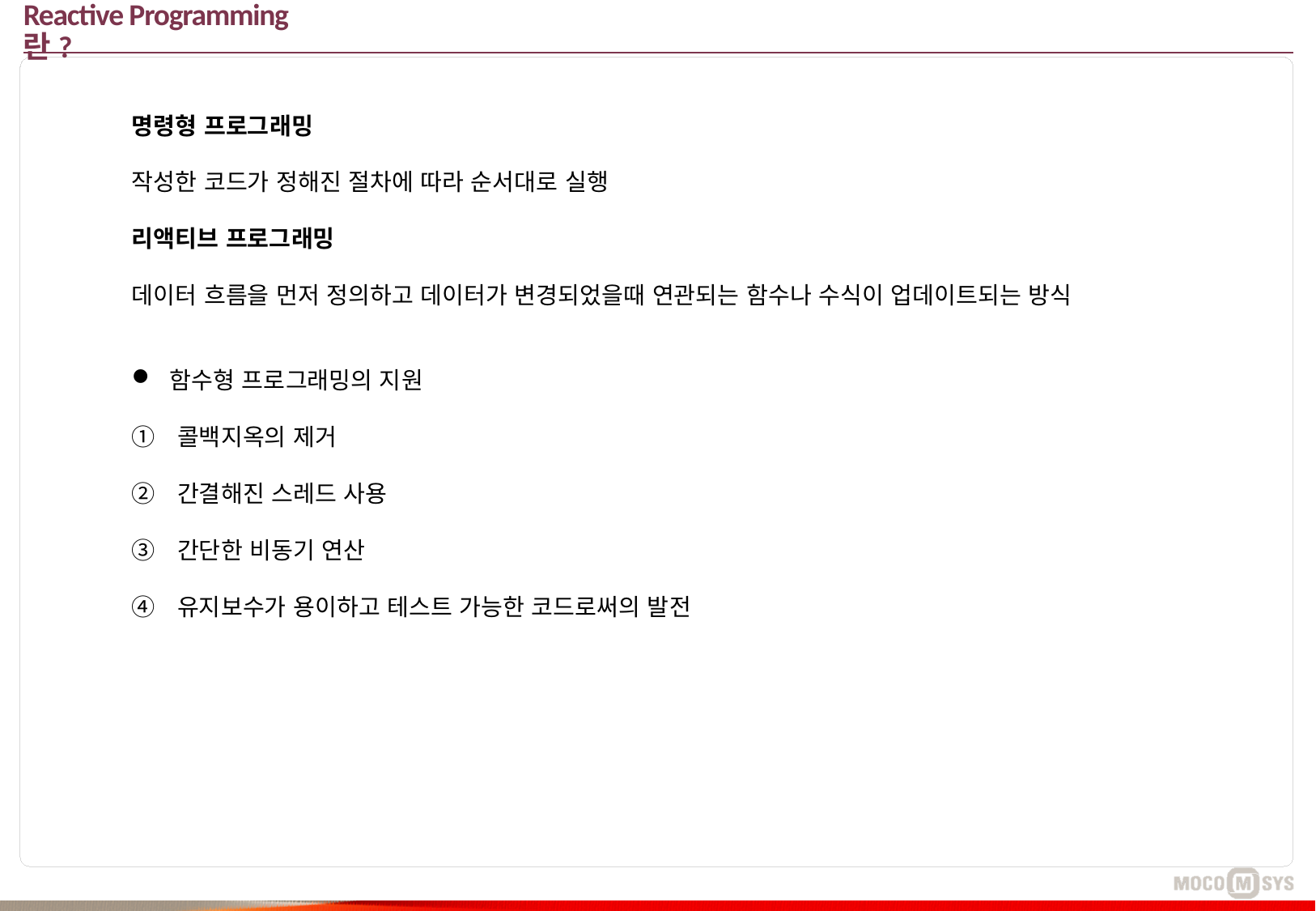

# Reactive Programming란?
명령형 프로그래밍

작성한 코드가 정해진 절차에 따라 순서대로 실행

리액티브 프로그래밍

데이터 흐름을 먼저 정의하고 데이터가 변경되었을때 연관되는 함수나 수식이 업데이트되는 방식

함수형 프로그래밍의 지원

콜백지옥의 제거

간결해진 스레드 사용

간단한 비동기 연산

유지보수가 용이하고 테스트 가능한 코드로써의 발전